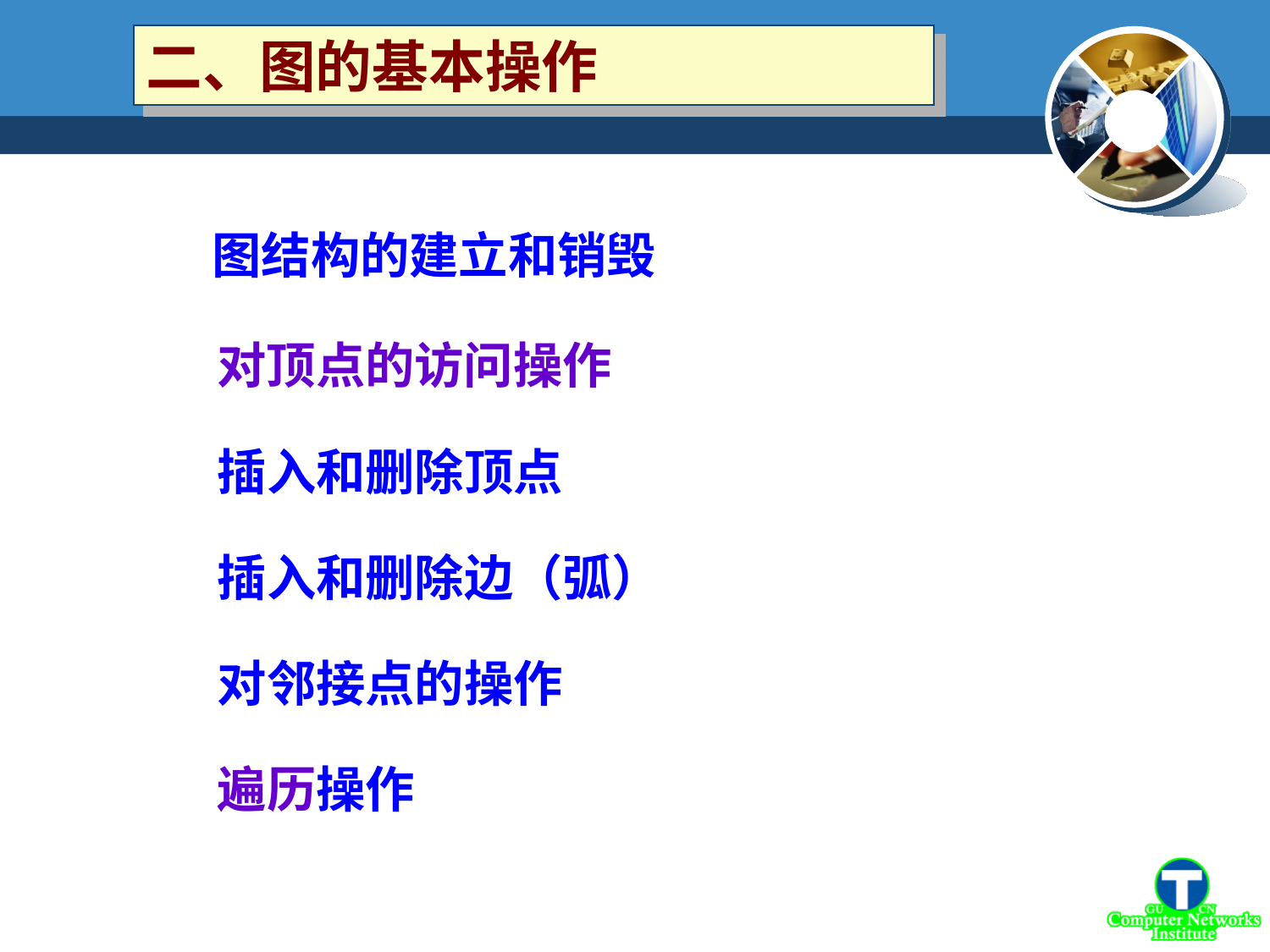

二、图的基本操作
图结构的建立和销毁
对顶点的访问操作
插入和删除顶点
插入和删除边（弧）
对邻接点的操作
遍历操作
14